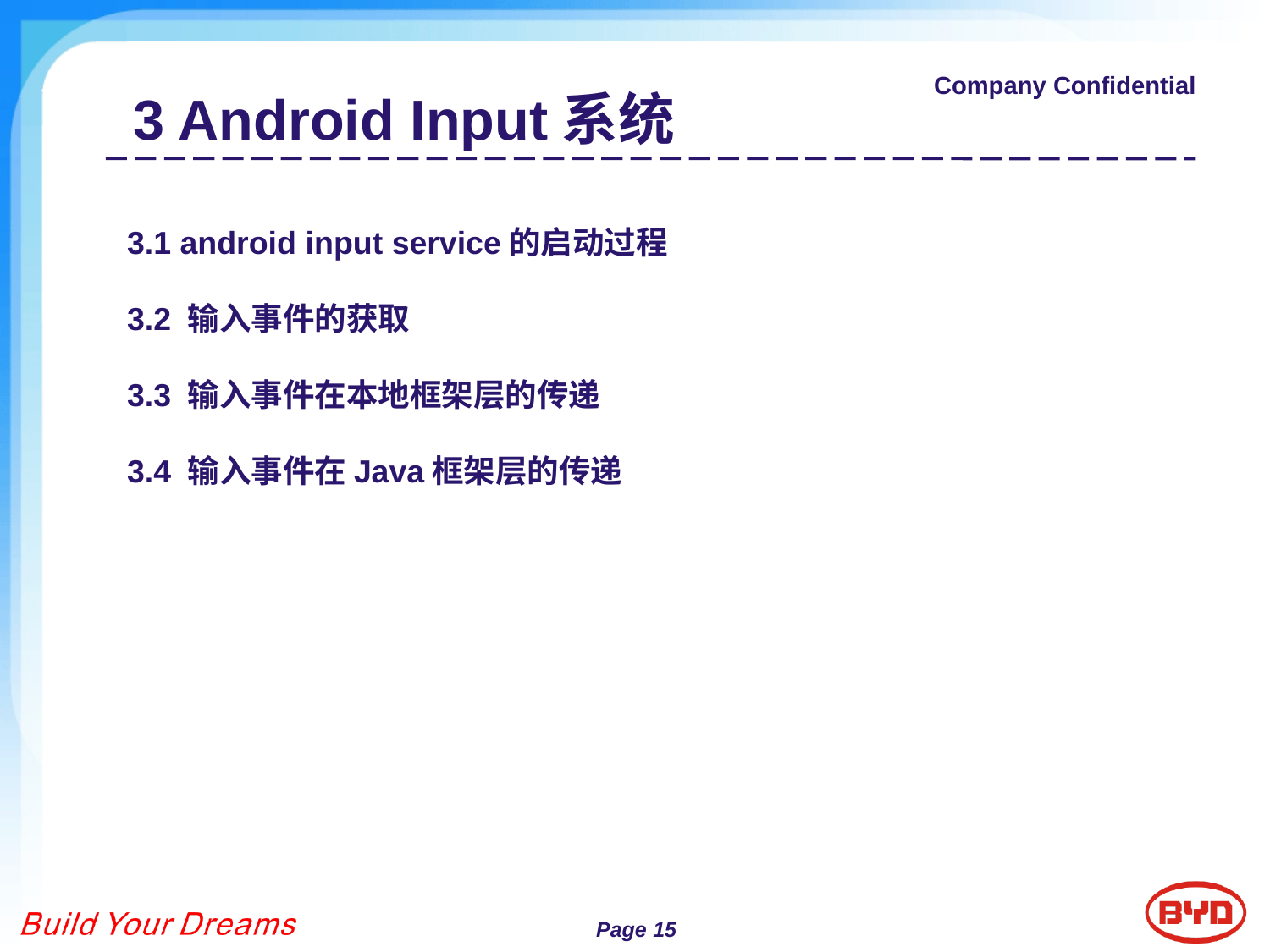

3 Android Input系统

 3.1 android input service的启动过程

 3.2 输入事件的获取

 3.3 输入事件在本地框架层的传递

 3.4 输入事件在Java框架层的传递